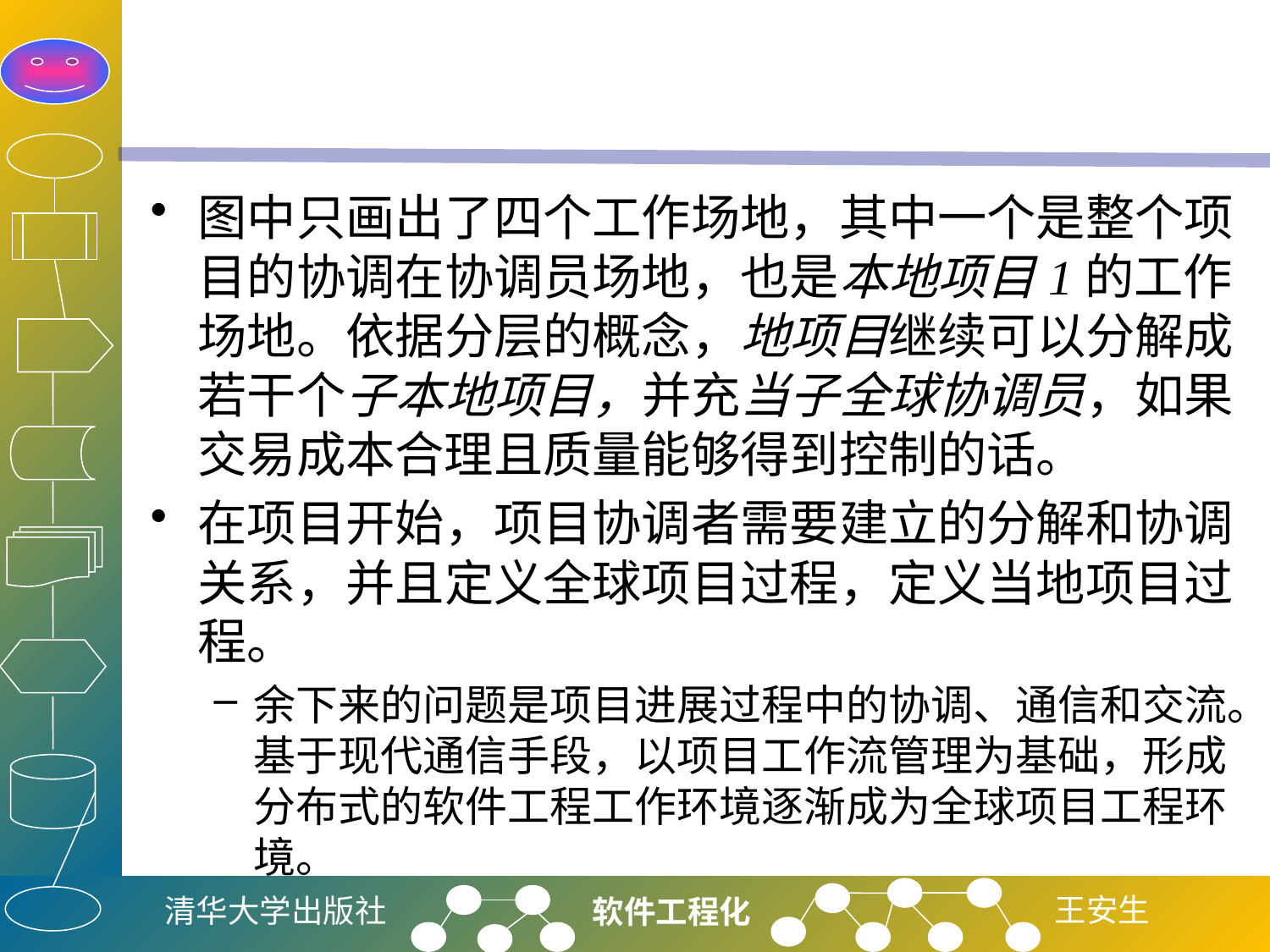

#
图中只画出了四个工作场地，其中一个是整个项目的协调在协调员场地，也是本地项目1的工作场地。依据分层的概念，地项目继续可以分解成若干个子本地项目，并充当子全球协调员，如果交易成本合理且质量能够得到控制的话。
在项目开始，项目协调者需要建立的分解和协调关系，并且定义全球项目过程，定义当地项目过程。
余下来的问题是项目进展过程中的协调、通信和交流。基于现代通信手段，以项目工作流管理为基础，形成分布式的软件工程工作环境逐渐成为全球项目工程环境。